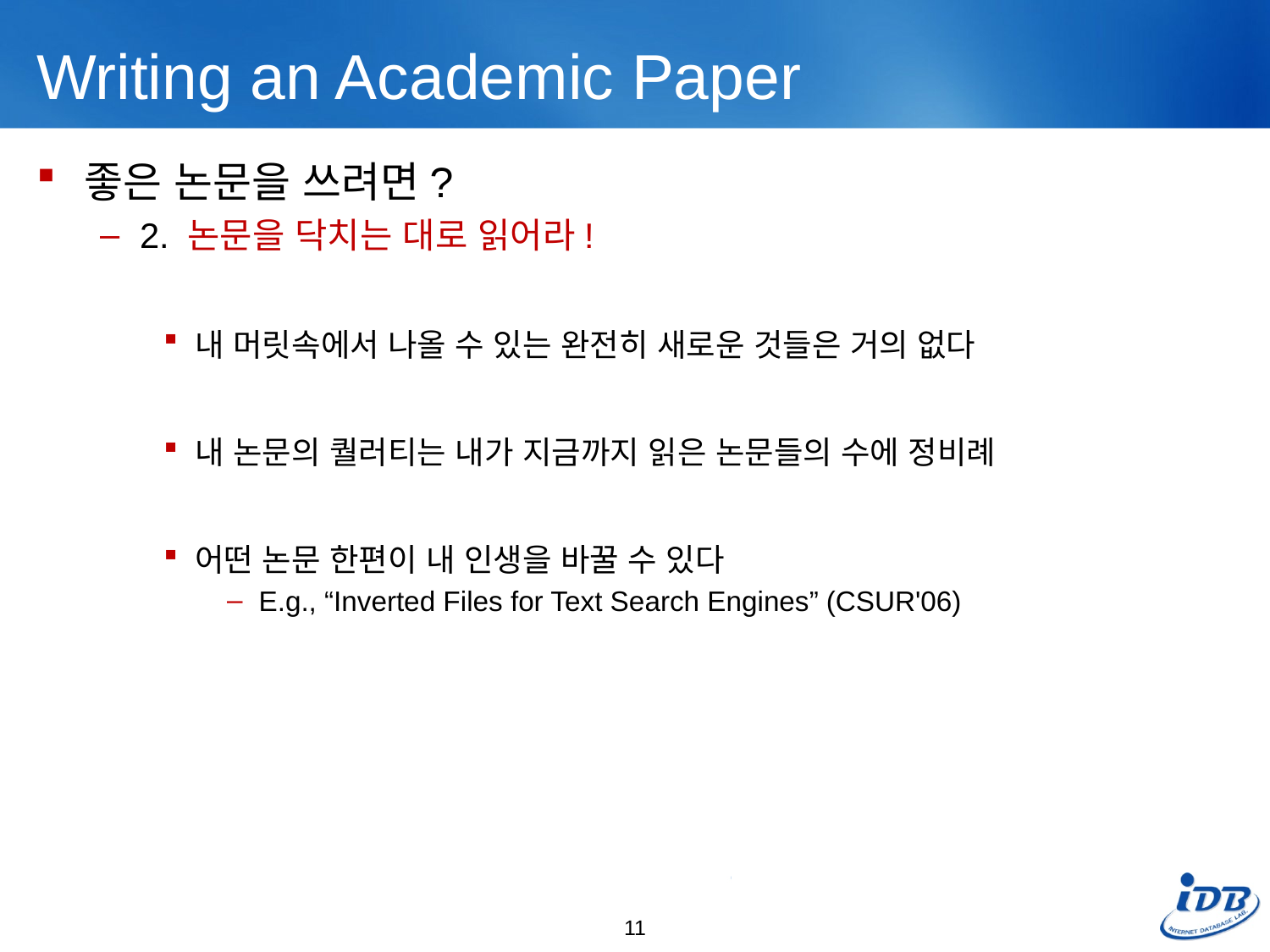

# Writing an Academic Paper
좋은 논문을 쓰려면?
2. 논문을 닥치는 대로 읽어라!

내 머릿속에서 나올 수 있는 완전히 새로운 것들은 거의 없다

내 논문의 퀄러티는 내가 지금까지 읽은 논문들의 수에 정비례

어떤 논문 한편이 내 인생을 바꿀 수 있다
E.g., “Inverted Files for Text Search Engines” (CSUR'06)

11